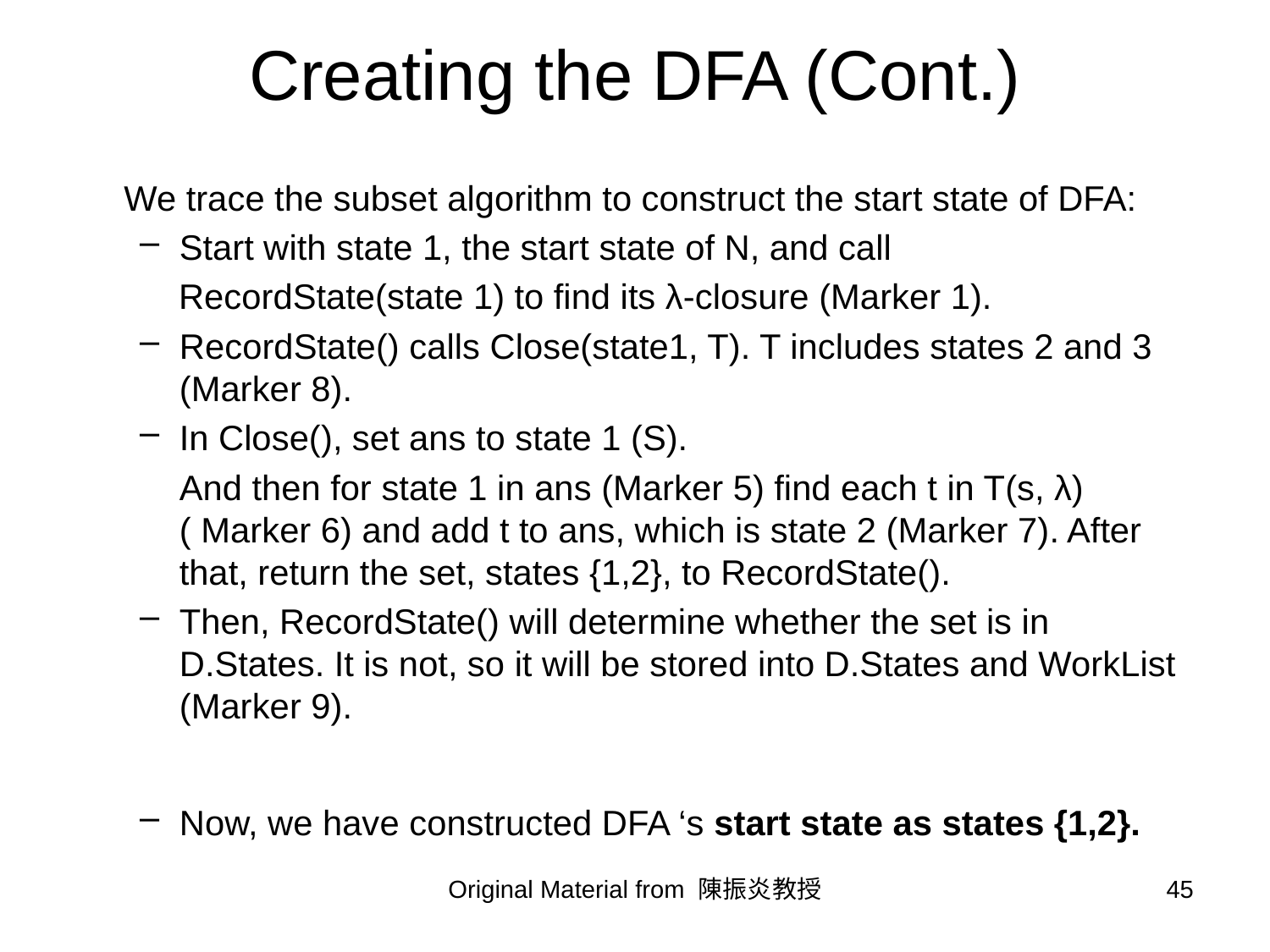

# Creating the DFA (Cont.)
	We trace the subset algorithm to construct the start state of DFA:
Start with state 1, the start state of N, and call
    RecordState(state 1) to find its λ-closure (Marker 1).
RecordState() calls Close(state1, T). T includes states 2 and 3 (Marker 8).
In Close(), set ans to state 1 (S).
	And then for state 1 in ans (Marker 5) find each t in T(s, λ) ( Marker 6) and add t to ans, which is state 2 (Marker 7). After that, return the set, states {1,2}, to RecordState().
Then, RecordState() will determine whether the set is in D.States. It is not, so it will be stored into D.States and WorkList (Marker 9).

Now, we have constructed DFA ‘s start state as states {1,2}.
Original Material from 陳振炎教授
45